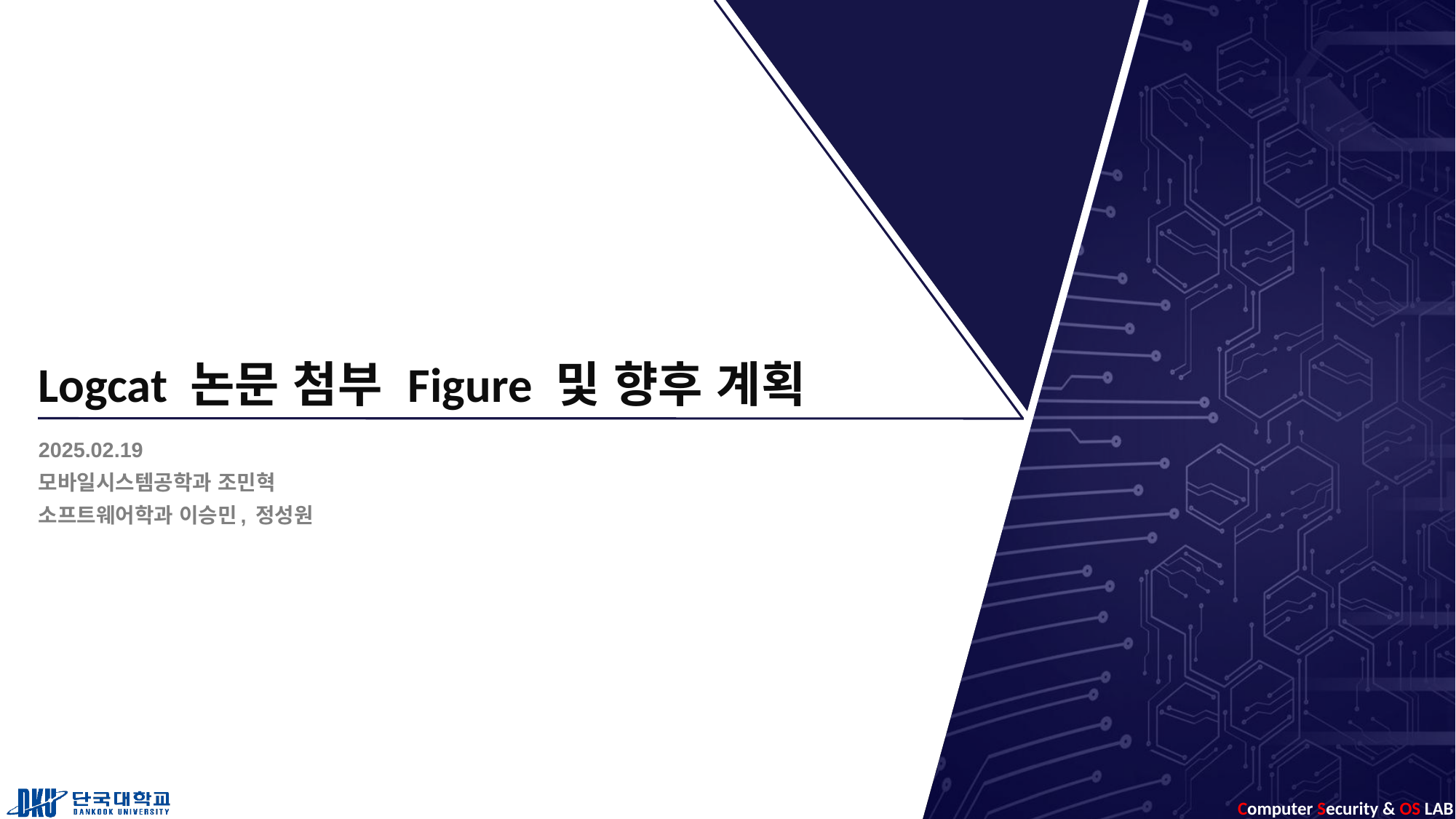

# Logcat 논문 첨부 Figure 및 향후 계획
2025.02.19
모바일시스템공학과 조민혁
소프트웨어학과 이승민, 정성원